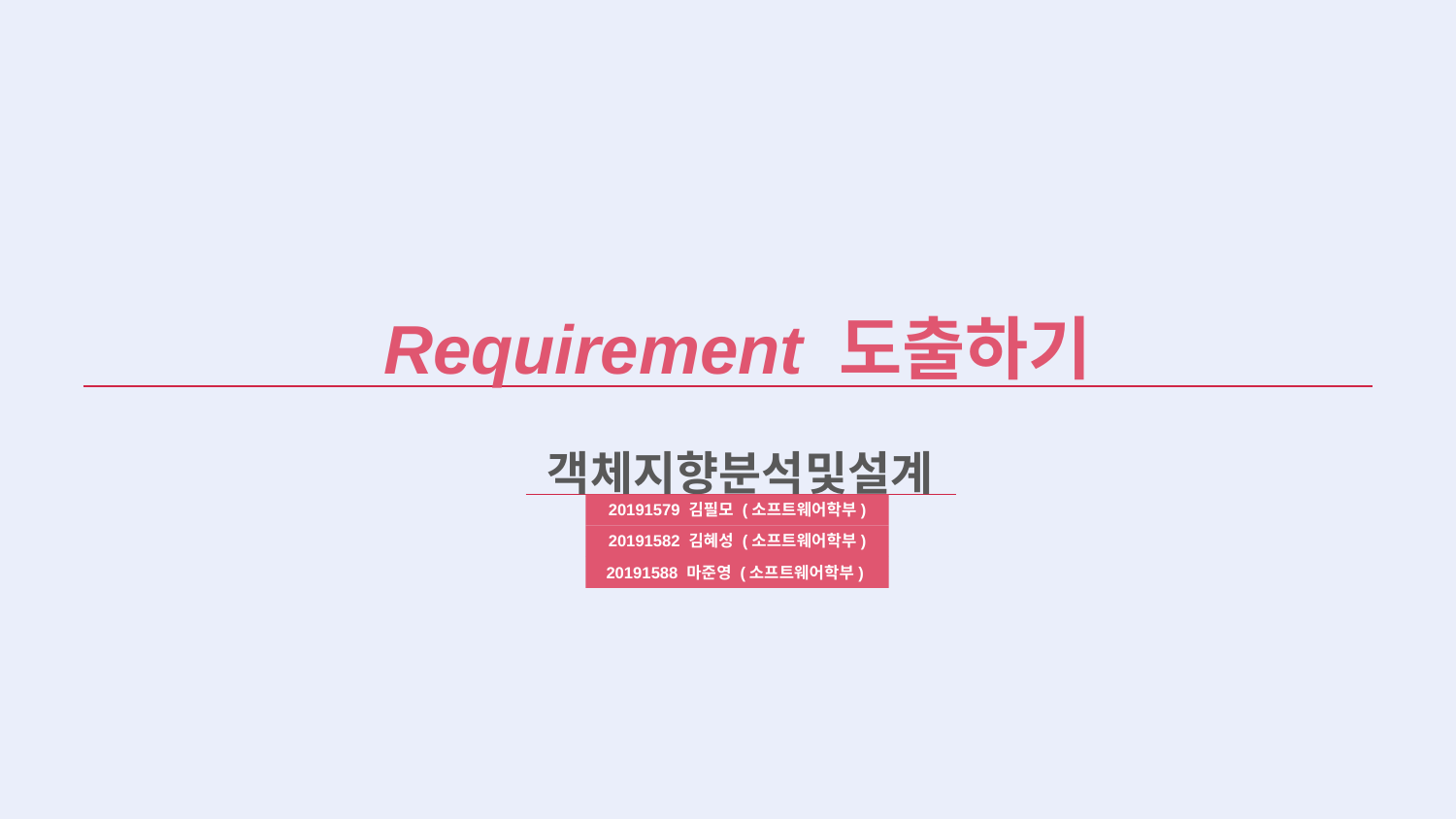

Requirement 도출하기
객체지향분석및설계
20191579 김필모 (소프트웨어학부)
20191582 김혜성 (소프트웨어학부)
20191588 마준영 (소프트웨어학부)